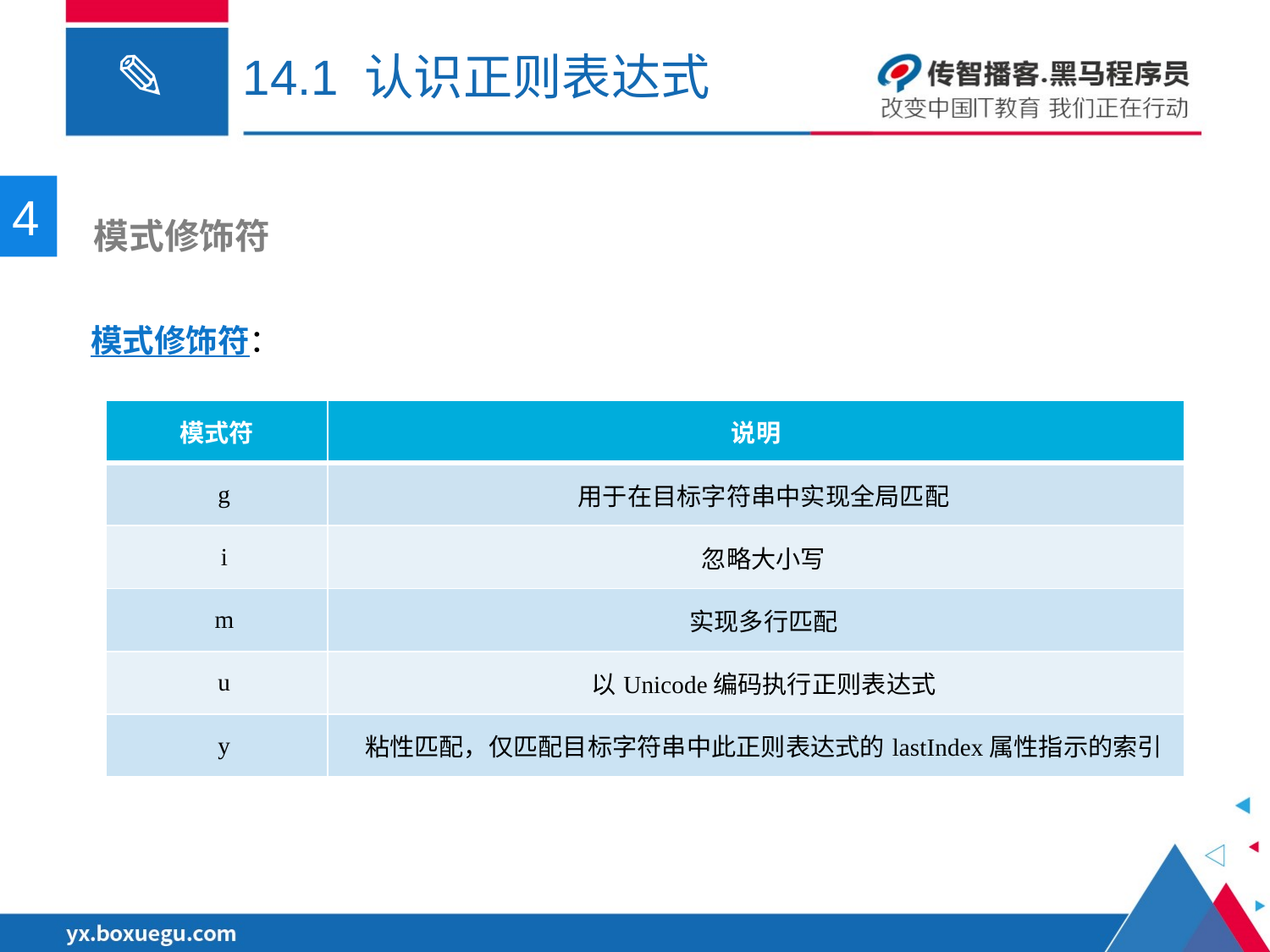

# 14.1 认识正则表达式

4
  模式修饰符
模式修饰符：
| 模式符 | 说明 |
| --- | --- |
| g | 用于在目标字符串中实现全局匹配 |
| i | 忽略大小写 |
| m | 实现多行匹配 |
| u | 以Unicode编码执行正则表达式 |
| y | 粘性匹配，仅匹配目标字符串中此正则表达式的lastIndex属性指示的索引 |